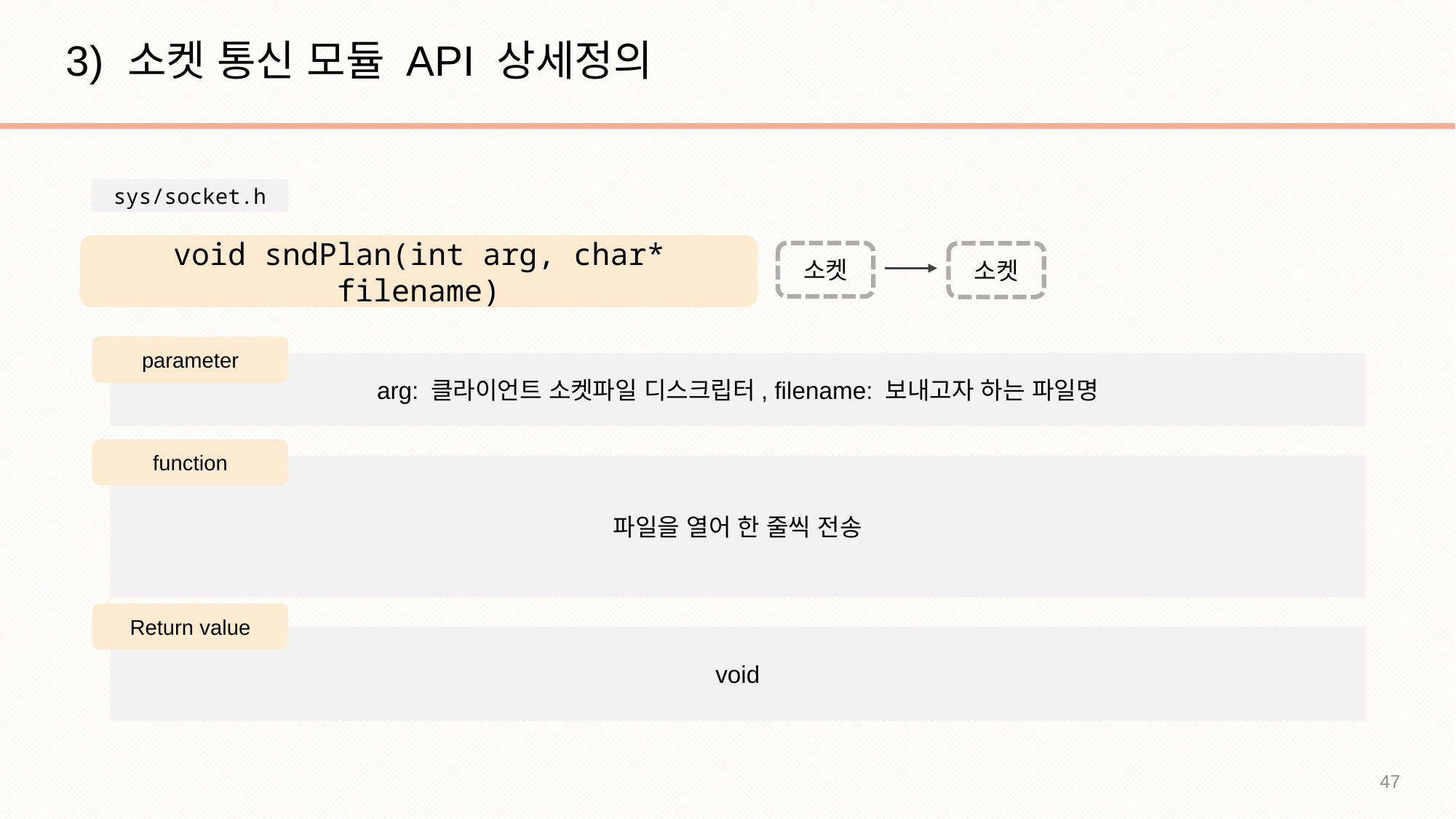

소켓 통신 모듈 API 상세정의
sys/socket.h
void sndPlan(int arg, char* filename)
소켓
소켓
parameter
arg: 클라이언트 소켓파일 디스크립터, filename: 보내고자 하는 파일명
function
파일을 열어 한 줄씩 전송
Return value
void
47